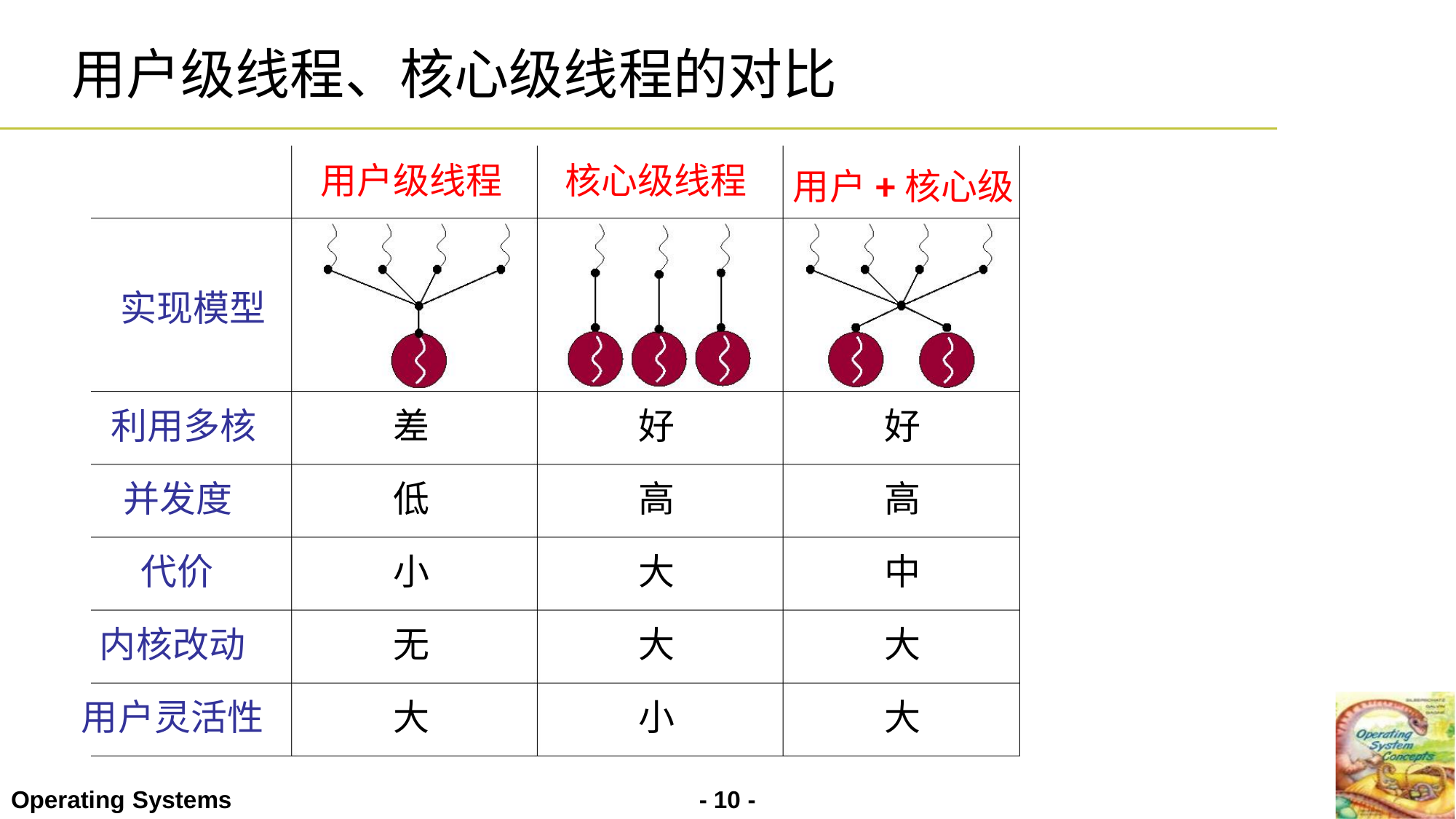

用户级线程、核心级线程的对比

用户级线程 核心级线程
用户+核心级
实现模型
利用多核
并发度
差
低
小
无
大
好
高
大
大
小
好
高
中
大
大
代价
内核改动
用户灵活性

- 10 -
Operating Systems